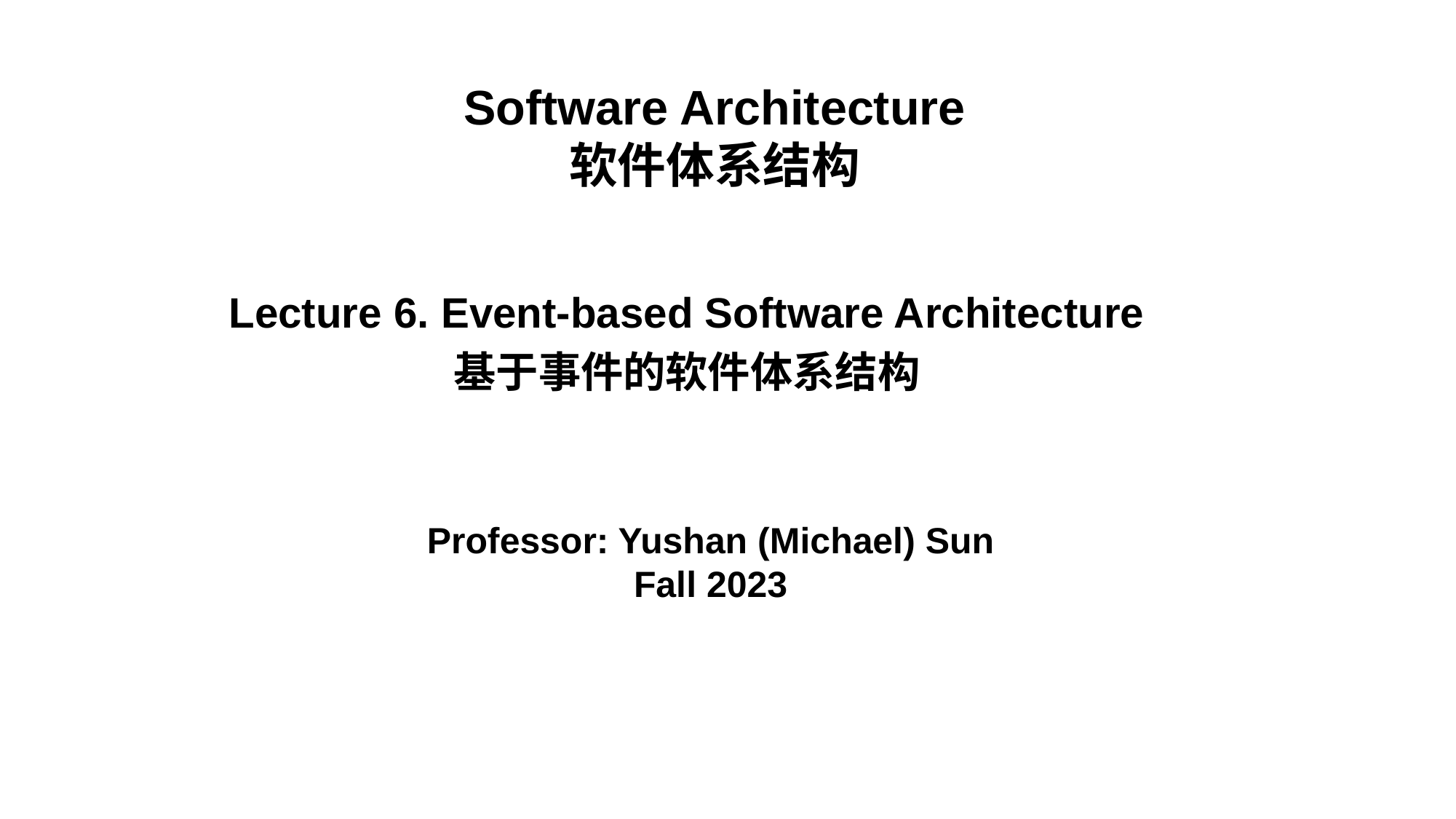

Software Architecture
软件体系结构
Lecture 6. Event-based Software Architecture
基于事件的软件体系结构
Professor: Yushan (Michael) Sun
Fall 2023